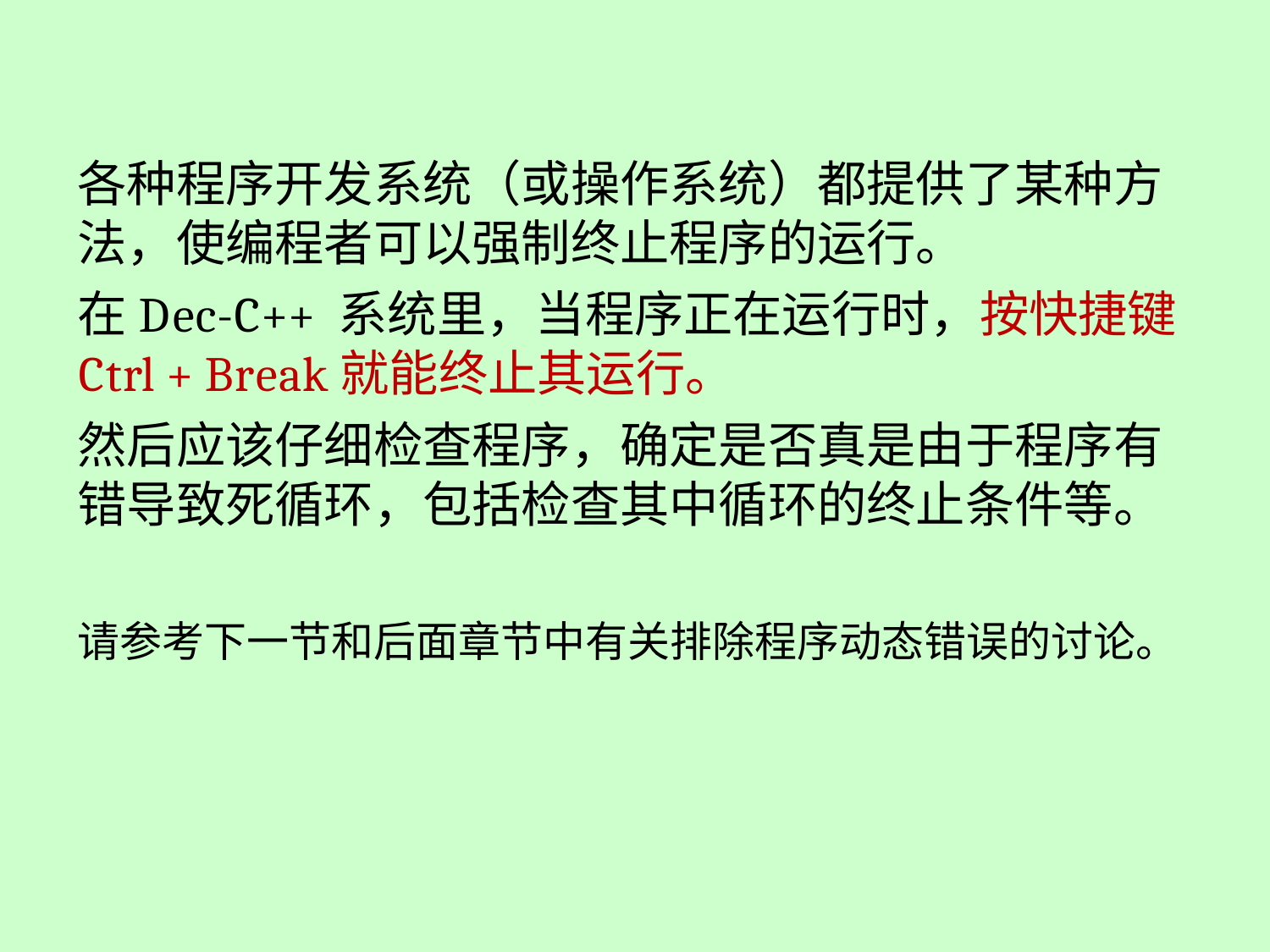

各种程序开发系统（或操作系统）都提供了某种方法，使编程者可以强制终止程序的运行。
在Dec-C++ 系统里，当程序正在运行时，按快捷键Ctrl + Break就能终止其运行。
然后应该仔细检查程序，确定是否真是由于程序有错导致死循环，包括检查其中循环的终止条件等。

请参考下一节和后面章节中有关排除程序动态错误的讨论。
84